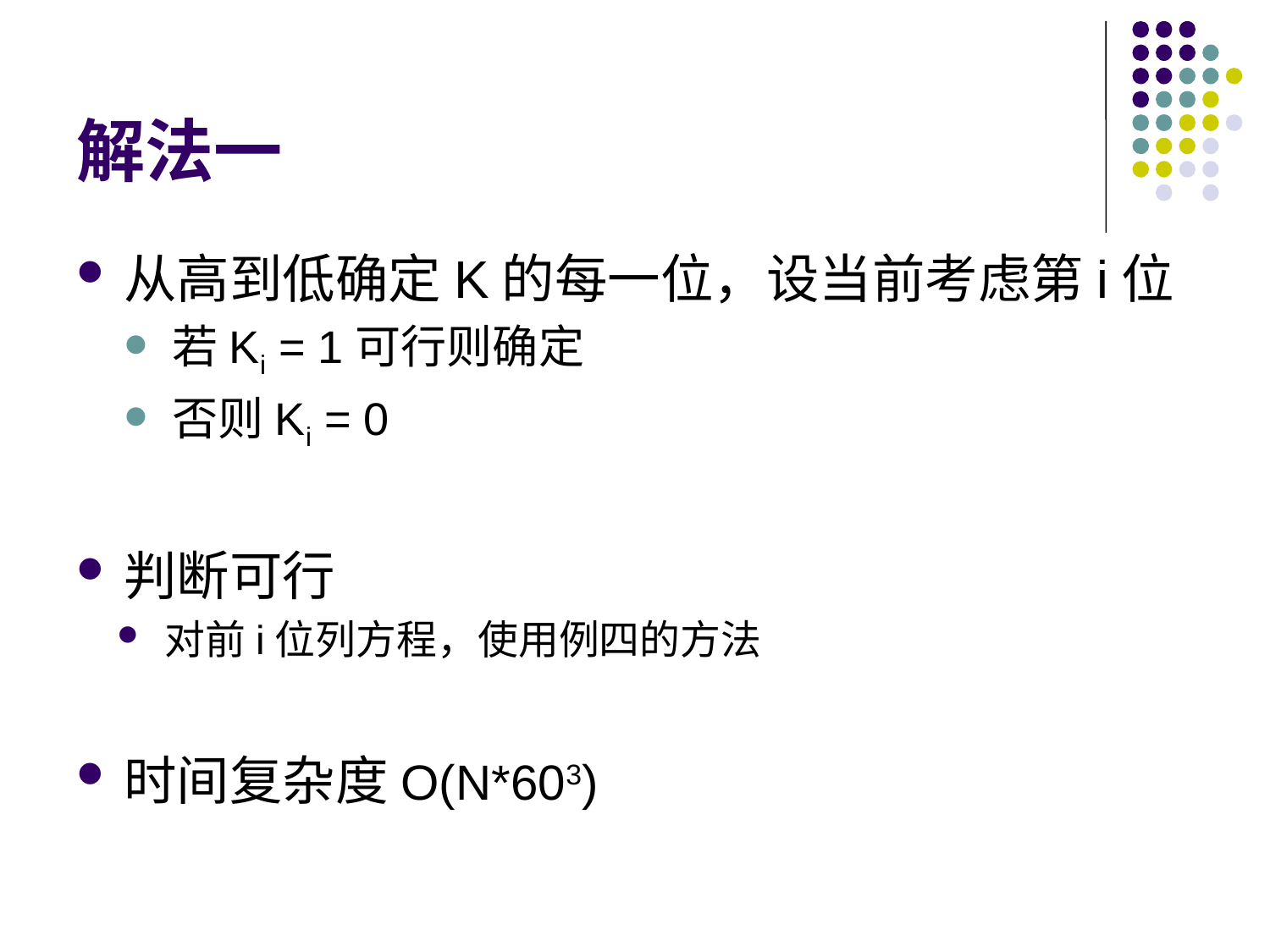

# 解法一
从高到低确定K的每一位，设当前考虑第i位
若Ki = 1可行则确定
否则Ki = 0

判断可行
对前i位列方程，使用例四的方法

时间复杂度O(N*603)